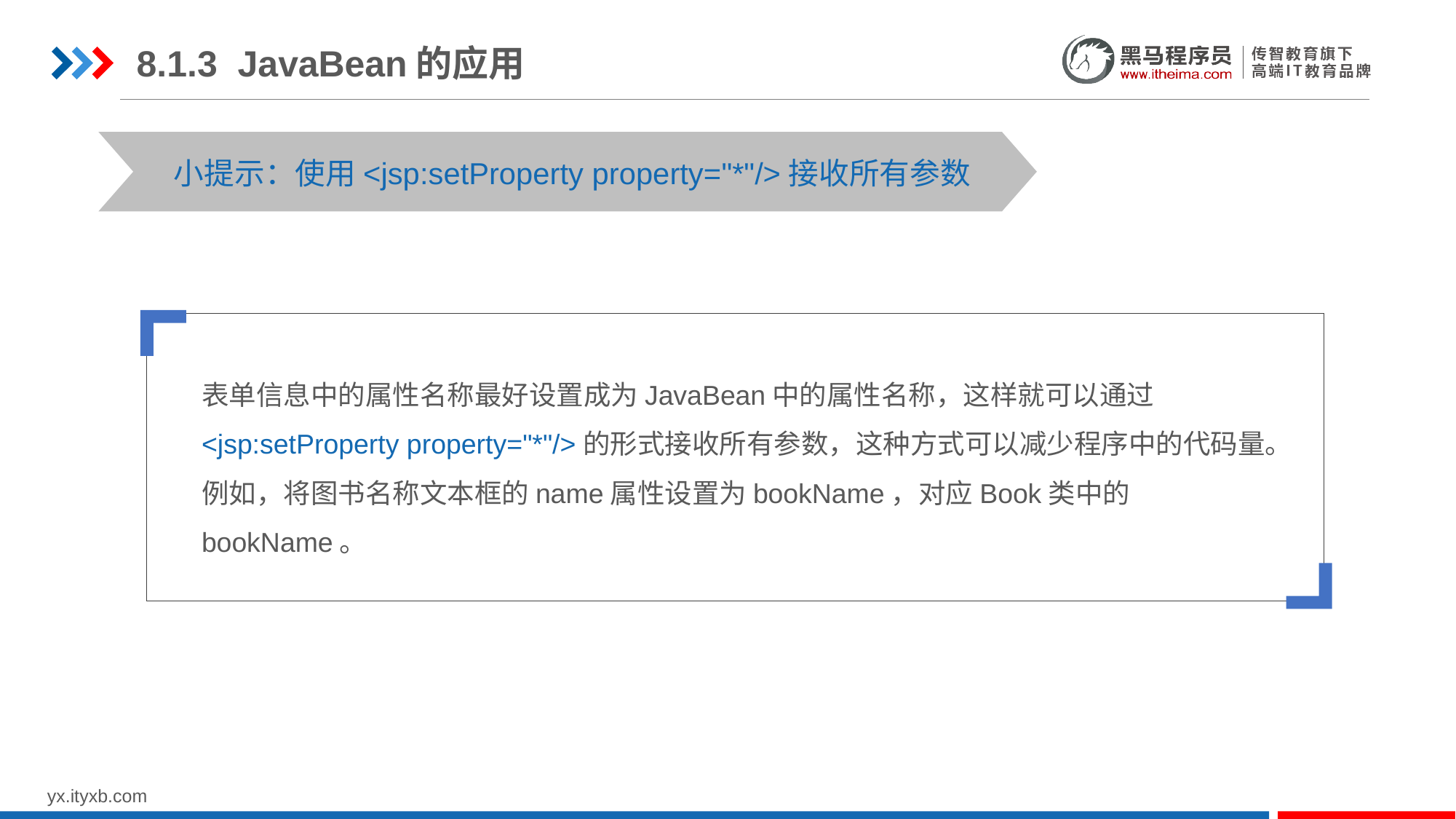

8.1.3  JavaBean的应用

小提示：使用<jsp:setProperty property="*"/>接收所有参数

表单信息中的属性名称最好设置成为JavaBean中的属性名称，这样就可以通过<jsp:setProperty property="*"/>的形式接收所有参数，这种方式可以减少程序中的代码量。例如，将图书名称文本框的name属性设置为bookName，对应Book类中的bookName。